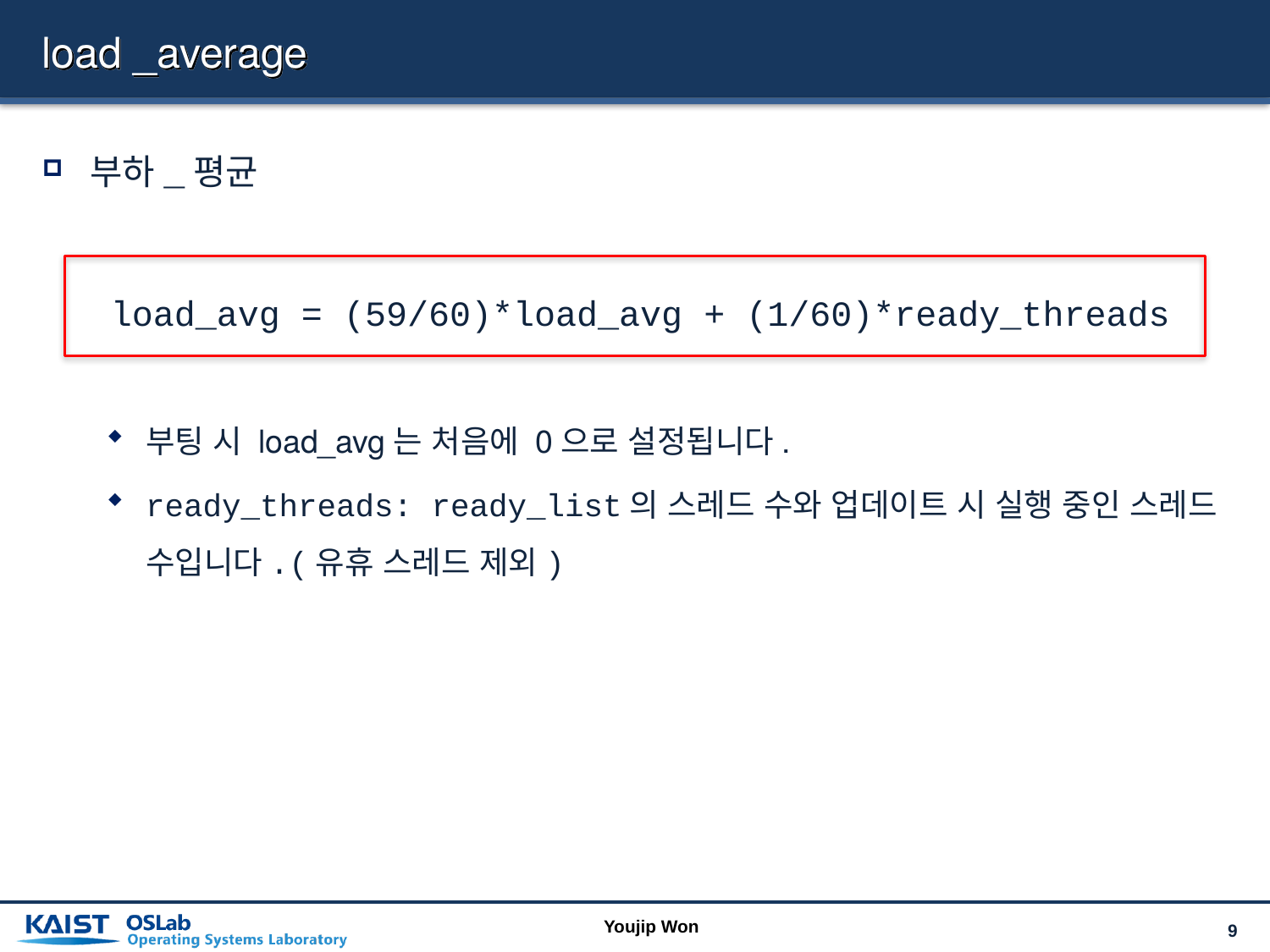

# load _average
부하_평균

load_avg = (59/60)*load_avg + (1/60)*ready_threads

부팅 시 load_avg는 처음에 0으로 설정됩니다.
ready_threads: ready_list의 스레드 수와 업데이트 시 실행 중인 스레드 수입니다.(유휴 스레드 제외)

Youjip Won
9